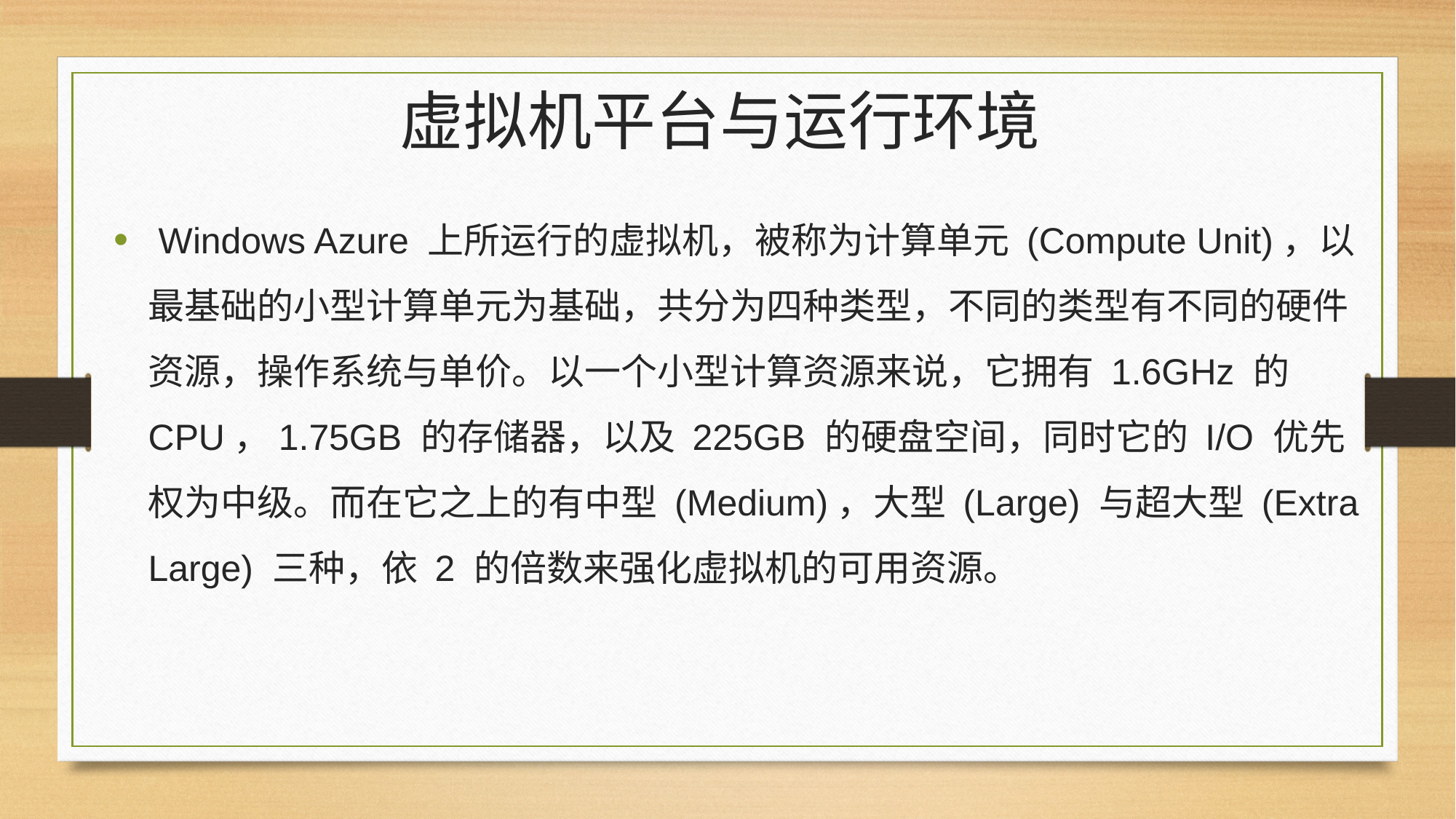

# 虚拟机平台与运行环境
 Windows Azure 上所运行的虚拟机，被称为计算单元 (Compute Unit)，以最基础的小型计算单元为基础，共分为四种类型，不同的类型有不同的硬件资源，操作系统与单价。以一个小型计算资源来说，它拥有 1.6GHz 的 CPU，1.75GB 的存储器，以及 225GB 的硬盘空间，同时它的 I/O 优先权为中级。而在它之上的有中型 (Medium)，大型 (Large) 与超大型 (Extra Large) 三种，依 2 的倍数来强化虚拟机的可用资源。